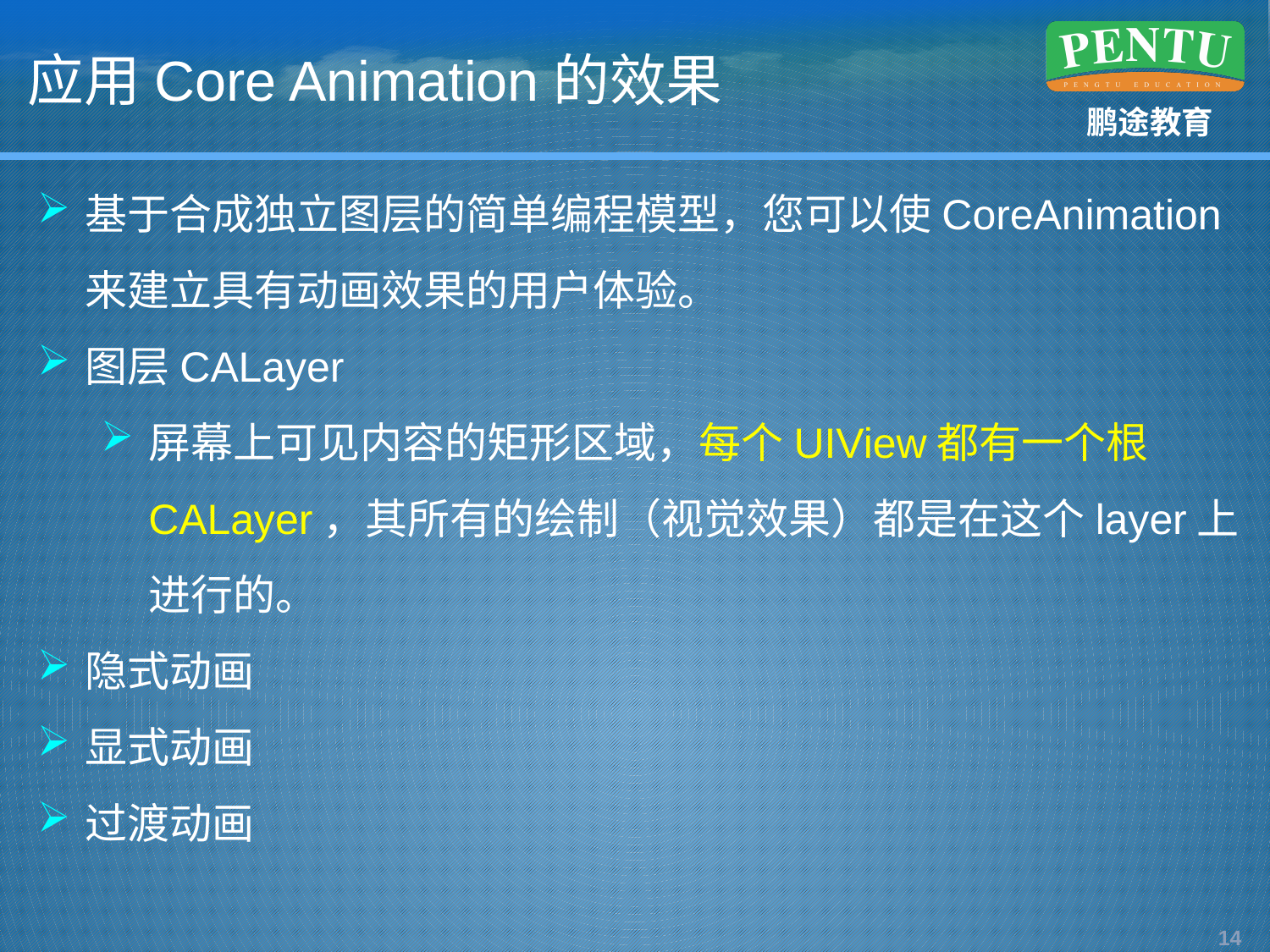

# 应用Core Animation的效果
基于合成独立图层的简单编程模型，您可以使CoreAnimation来建立具有动画效果的用户体验。
图层CALayer
屏幕上可见内容的矩形区域，每个UIView都有一个根CALayer，其所有的绘制（视觉效果）都是在这个layer上进行的。
隐式动画
显式动画
过渡动画
14